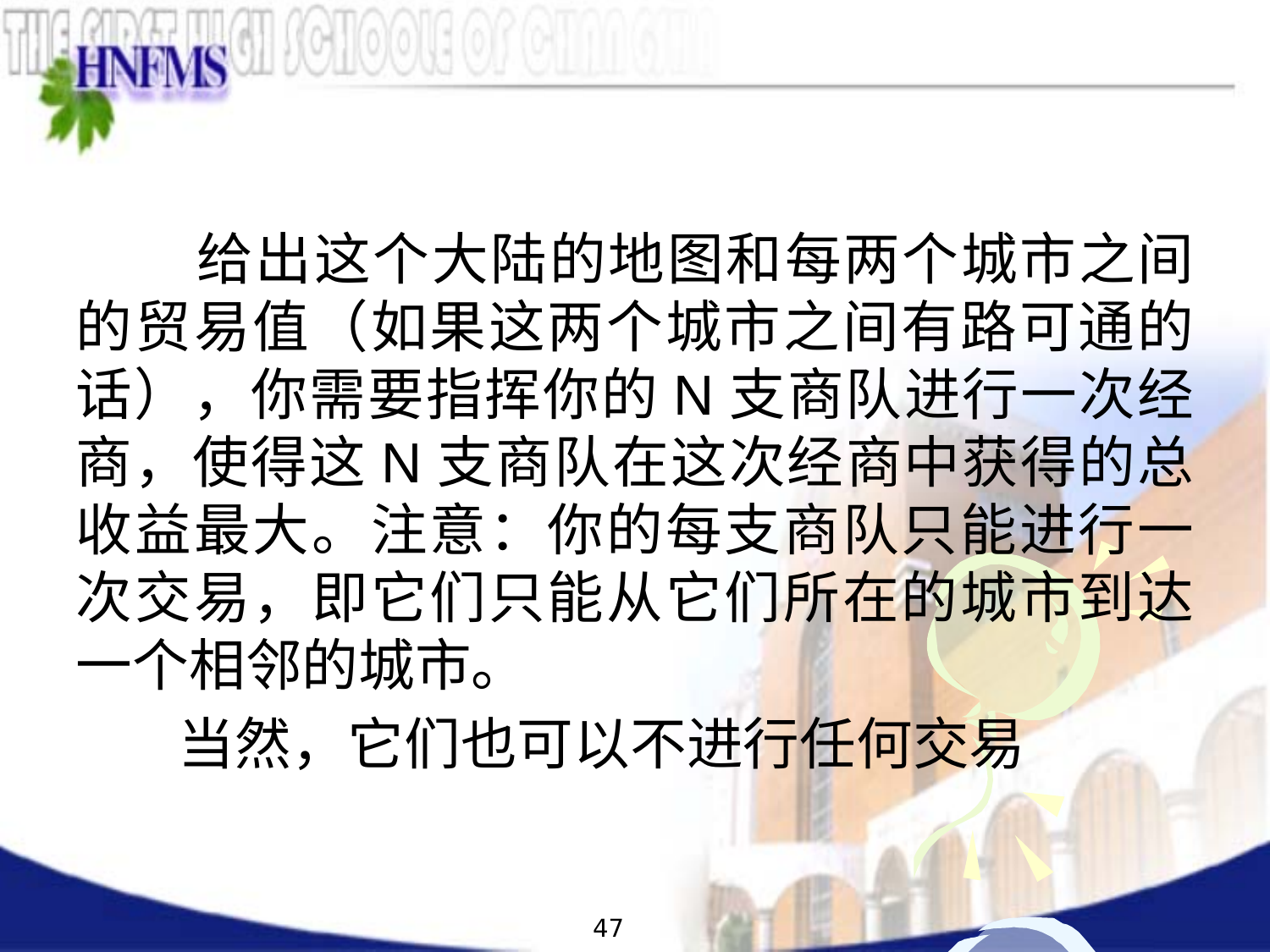

#
       给出这个大陆的地图和每两个城市之间的贸易值（如果这两个城市之间有路可通的话），你需要指挥你的N支商队进行一次经商，使得这N支商队在这次经商中获得的总收益最大。注意：你的每支商队只能进行一次交易，即它们只能从它们所在的城市到达一个相邻的城市。
       当然，它们也可以不进行任何交易
47